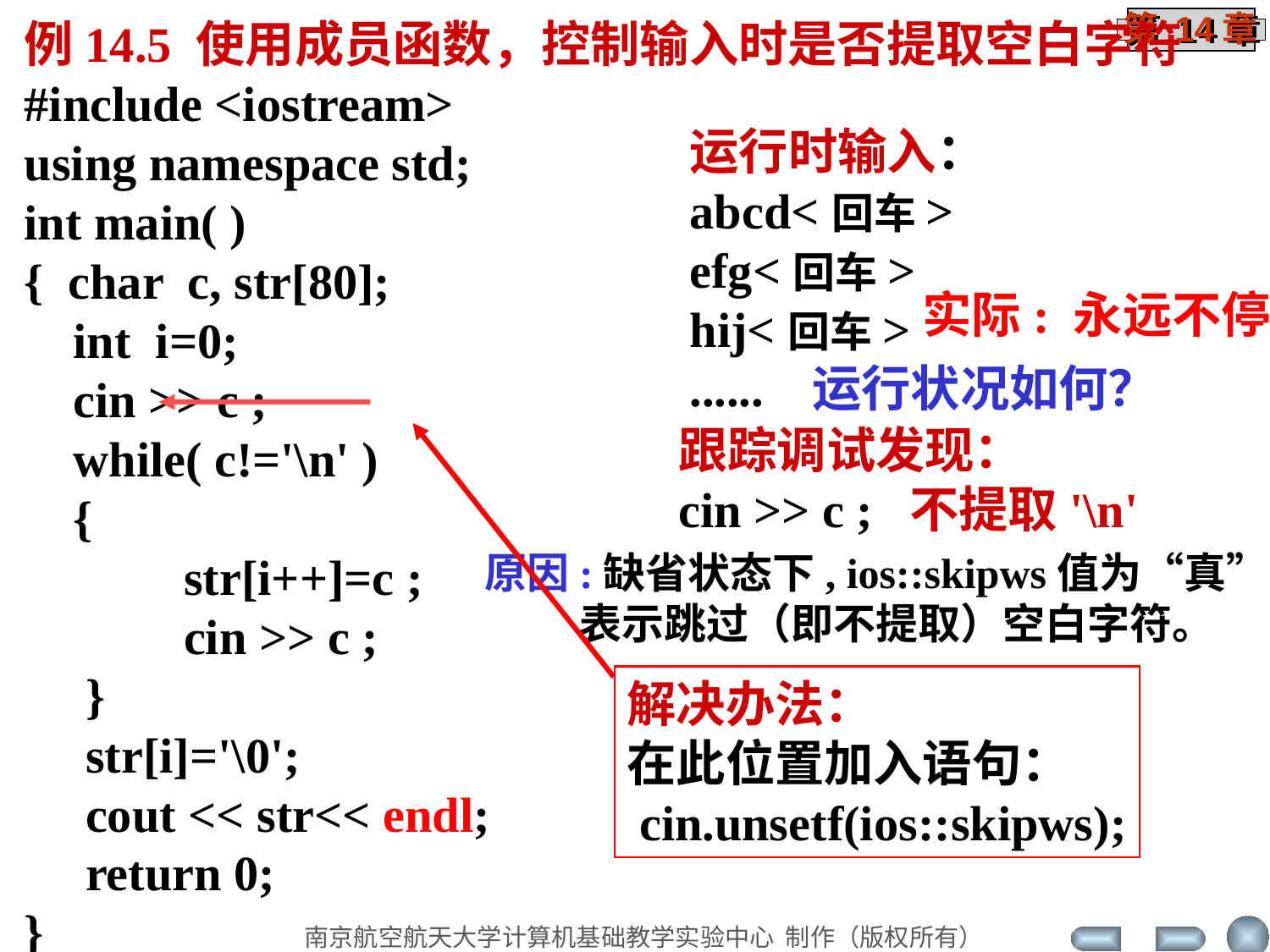

例14.5 使用成员函数，控制输入时是否提取空白字符
#include <iostream>
using namespace std;
int main( )
{  char  c, str[80];
    int  i=0;
    cin >> c ;
    while( c!='\n' )
    {
             str[i++]=c ;
             cin >> c ;
     }
     str[i]='\0';
     cout << str<< endl;
     return 0;
}
运行时输入：
abcd<回车>
efg<回车>
hij<回车>
......   运行状况如何？
实际: 永远不停

解决办法：
在此位置加入语句：
 cin.unsetf(ios::skipws);
跟踪调试发现：
cin >> c ;  不提取'\n'
原因:缺省状态下, ios::skipws值为“真”，
          表示跳过（即不提取）空白字符。